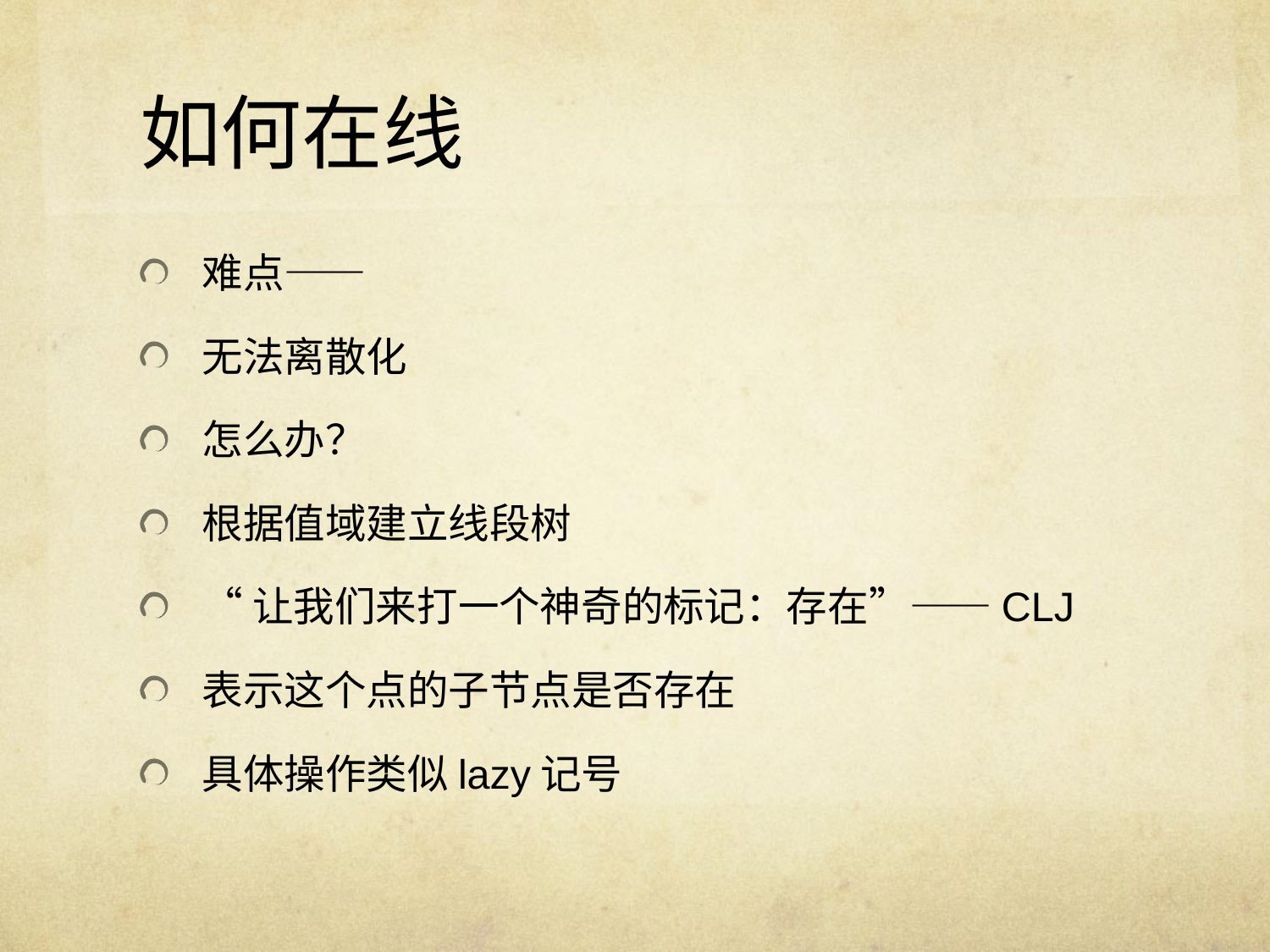

# 如何在线
难点——
无法离散化
怎么办？
根据值域建立线段树
“让我们来打一个神奇的标记：存在”——CLJ
表示这个点的子节点是否存在
具体操作类似lazy记号